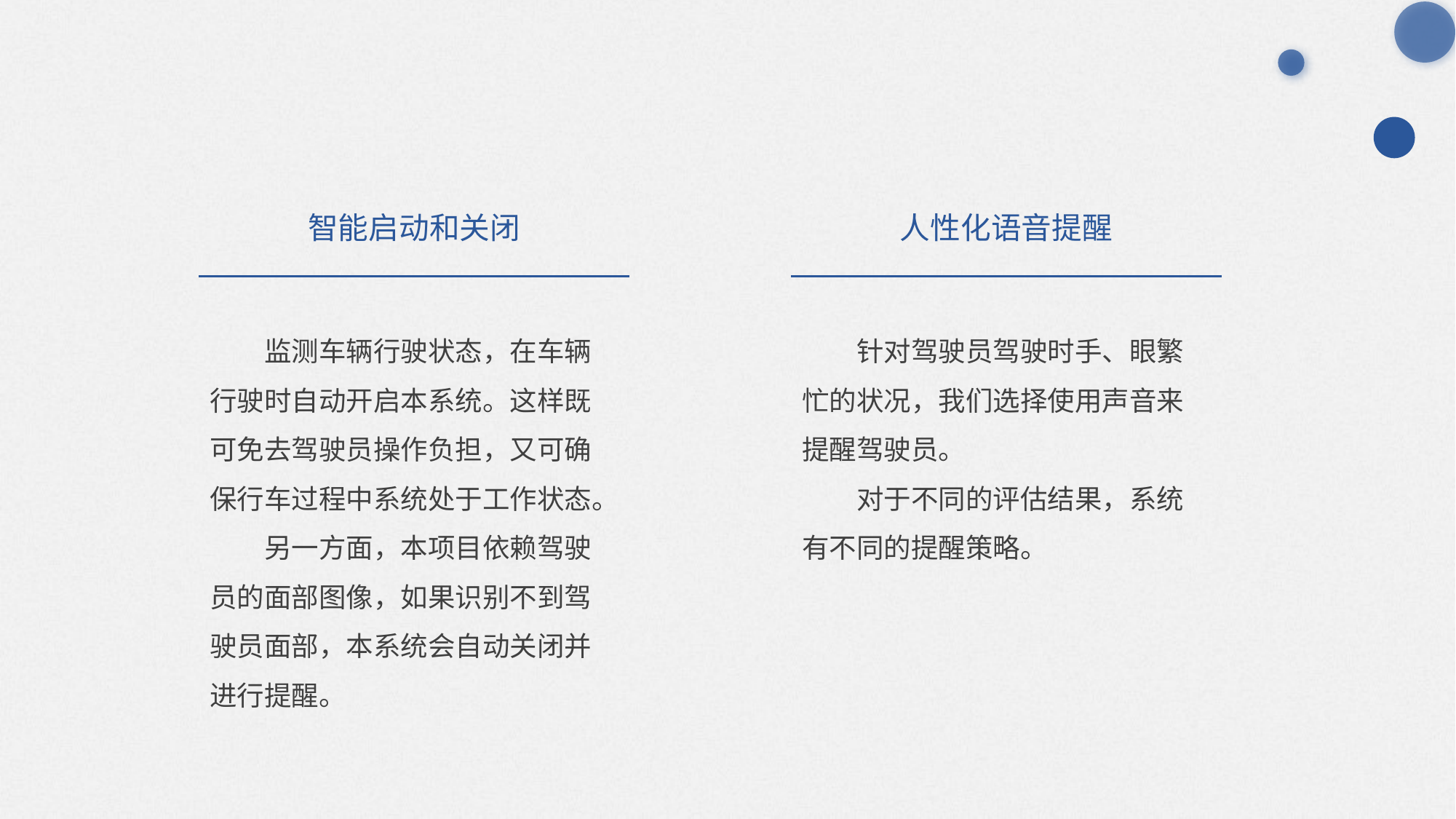

智能启动和关闭
人性化语音提醒
监测车辆行驶状态，在车辆行驶时自动开启本系统。这样既可免去驾驶员操作负担，又可确保行车过程中系统处于工作状态。
另一方面，本项目依赖驾驶员的面部图像，如果识别不到驾驶员面部，本系统会自动关闭并进行提醒。
针对驾驶员驾驶时手、眼繁忙的状况，我们选择使用声音来提醒驾驶员。
对于不同的评估结果，系统有不同的提醒策略。